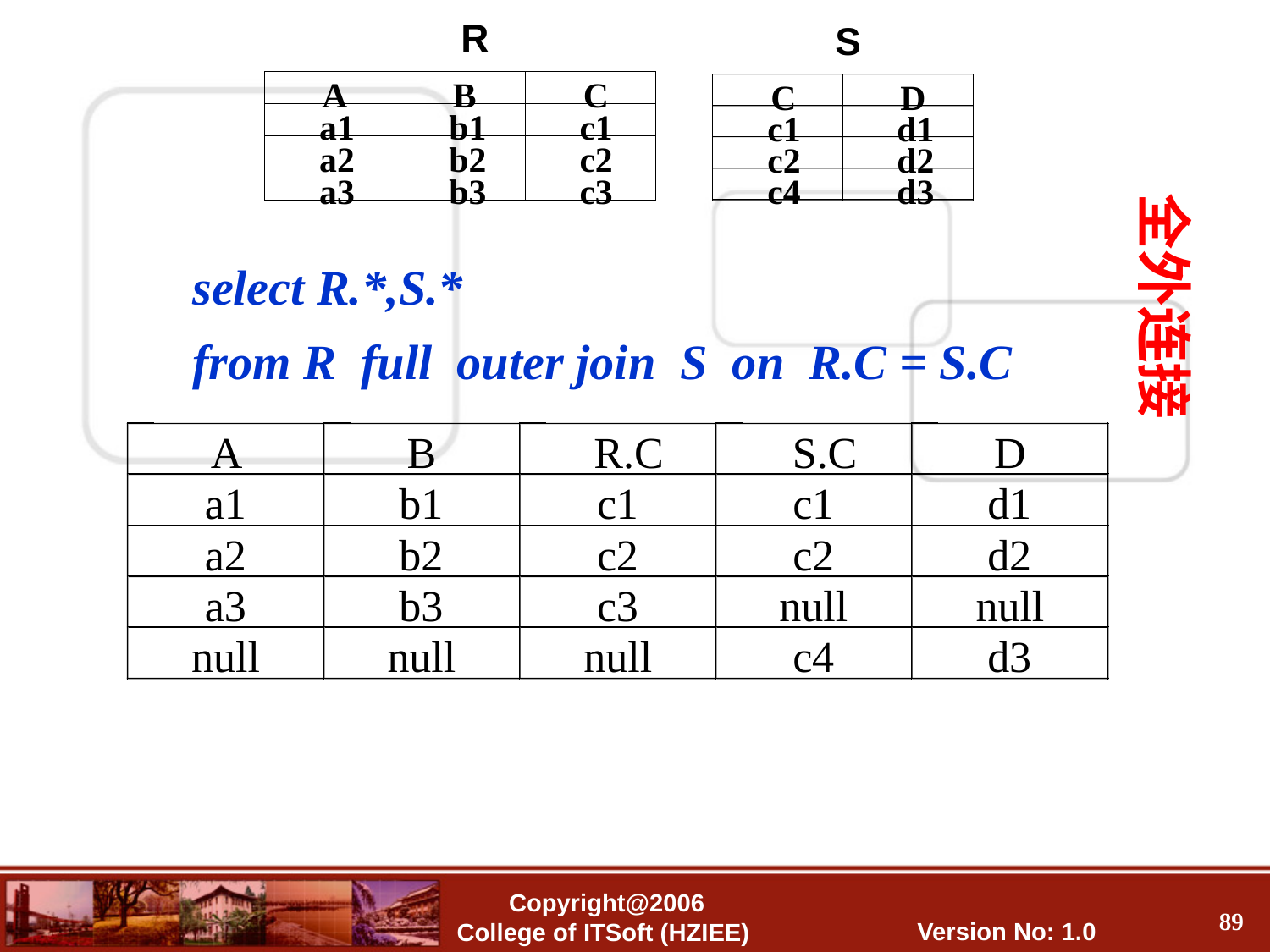

R
S

A
B
C

a1

b1

c1

a2
b2
c2

c3
a3
b3

C
D

c1
d1

c2
d2

c4
d3

全外连接
select R.*,S.*
from R  full  outer join  S  on  R.C = S.C

A

B

 R.C

 S.C

D

a1
b1
c1
c1
d1

a2
b2
c2
c2
d2

a3

b3

c3

null

null

null
null
null
c4
d3